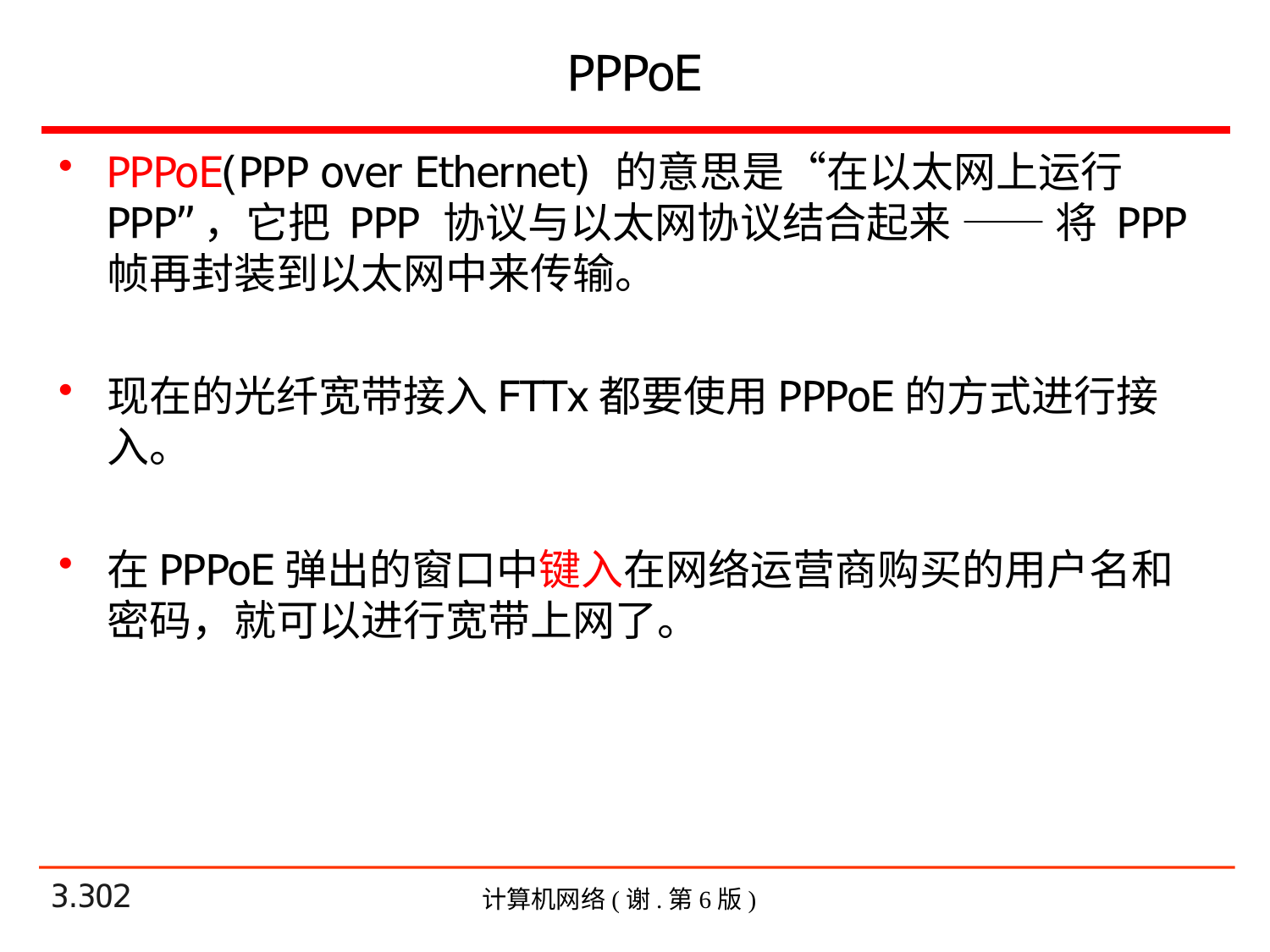

# PPPoE
PPPoE(PPP over Ethernet) 的意思是“在以太网上运行 PPP”，它把 PPP 协议与以太网协议结合起来 —— 将 PPP 帧再封装到以太网中来传输。

现在的光纤宽带接入FTTx都要使用PPPoE的方式进行接入。

在PPPoE弹出的窗口中键入在网络运营商购买的用户名和密码，就可以进行宽带上网了。